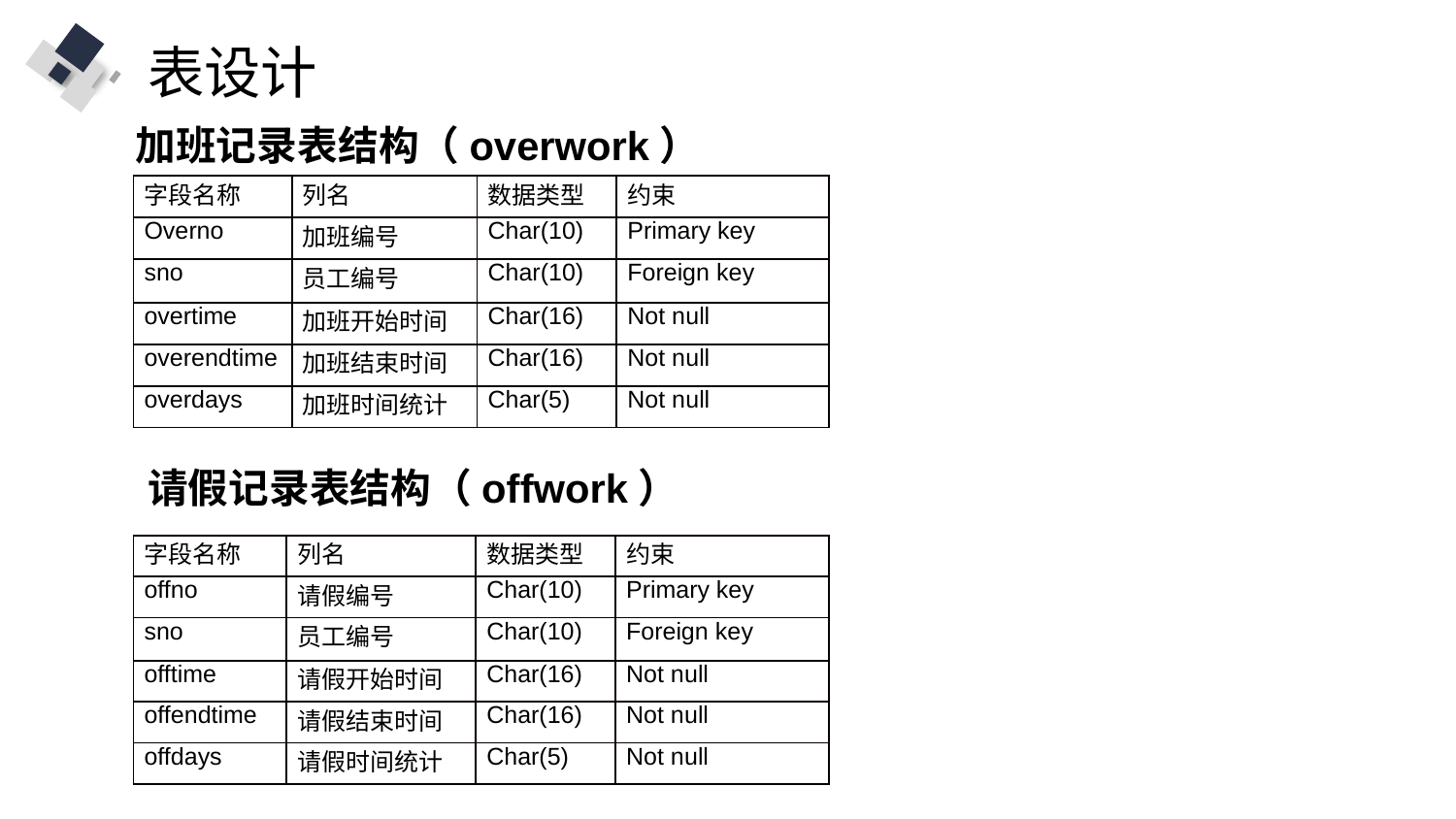

表设计

加班记录表结构（overwork）
| 字段名称 | 列名 | 数据类型 | 约束 |
| --- | --- | --- | --- |
| Overno | 加班编号 | Char(10) | Primary key |
| sno | 员工编号 | Char(10) | Foreign key |
| overtime | 加班开始时间 | Char(16) | Not null |
| overendtime | 加班结束时间 | Char(16) | Not null |
| overdays | 加班时间统计 | Char(5) | Not null |
请假记录表结构（offwork）
| 字段名称 | 列名 | 数据类型 | 约束 |
| --- | --- | --- | --- |
| offno | 请假编号 | Char(10) | Primary key |
| sno | 员工编号 | Char(10) | Foreign key |
| offtime | 请假开始时间 | Char(16) | Not null |
| offendtime | 请假结束时间 | Char(16) | Not null |
| offdays | 请假时间统计 | Char(5) | Not null |